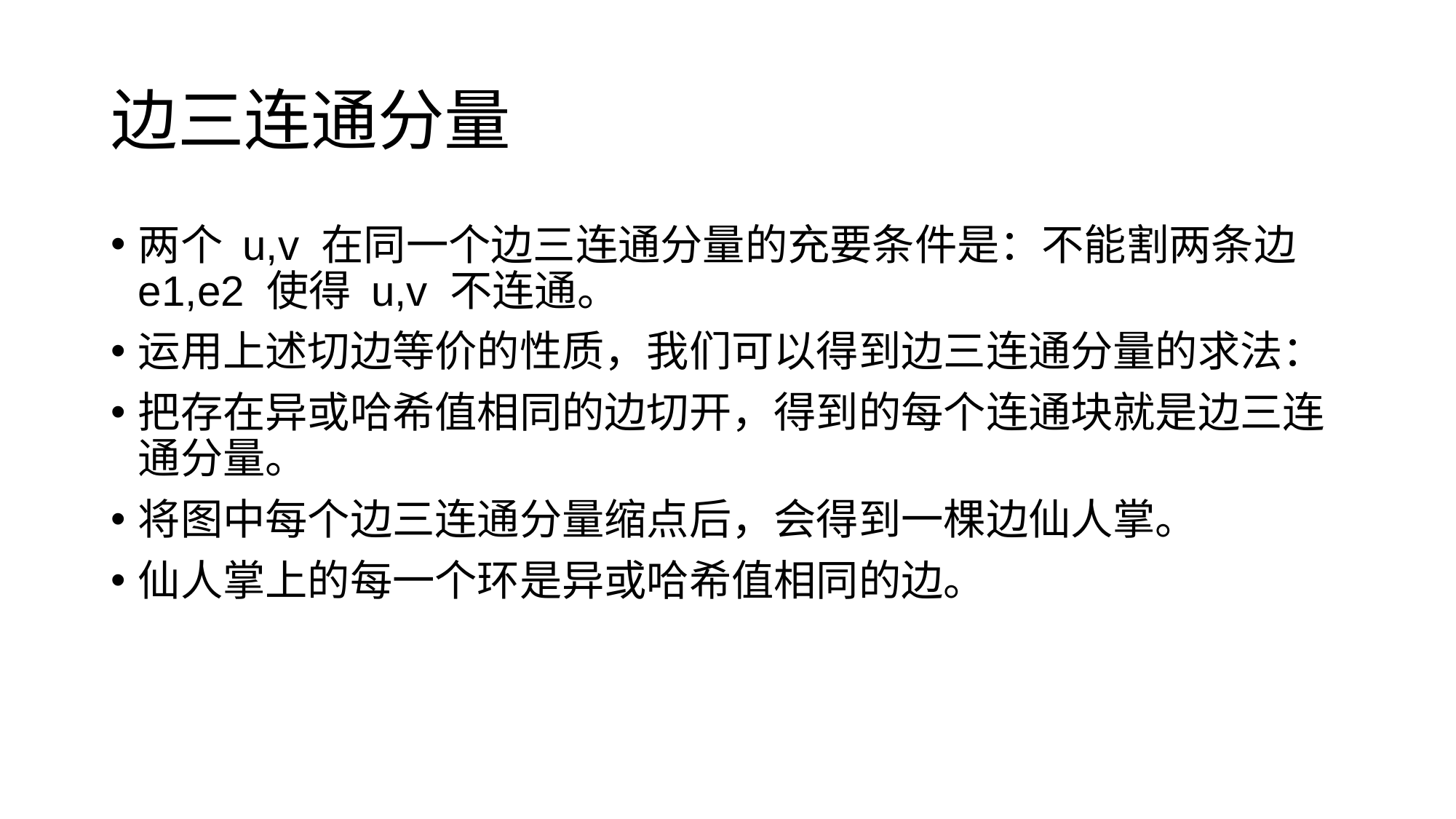

# 边三连通分量
两个 u,v 在同一个边三连通分量的充要条件是：不能割两条边 e1,e2 使得 u,v 不连通。
运用上述切边等价的性质，我们可以得到边三连通分量的求法：
把存在异或哈希值相同的边切开，得到的每个连通块就是边三连通分量。
将图中每个边三连通分量缩点后，会得到一棵边仙人掌。
仙人掌上的每一个环是异或哈希值相同的边。